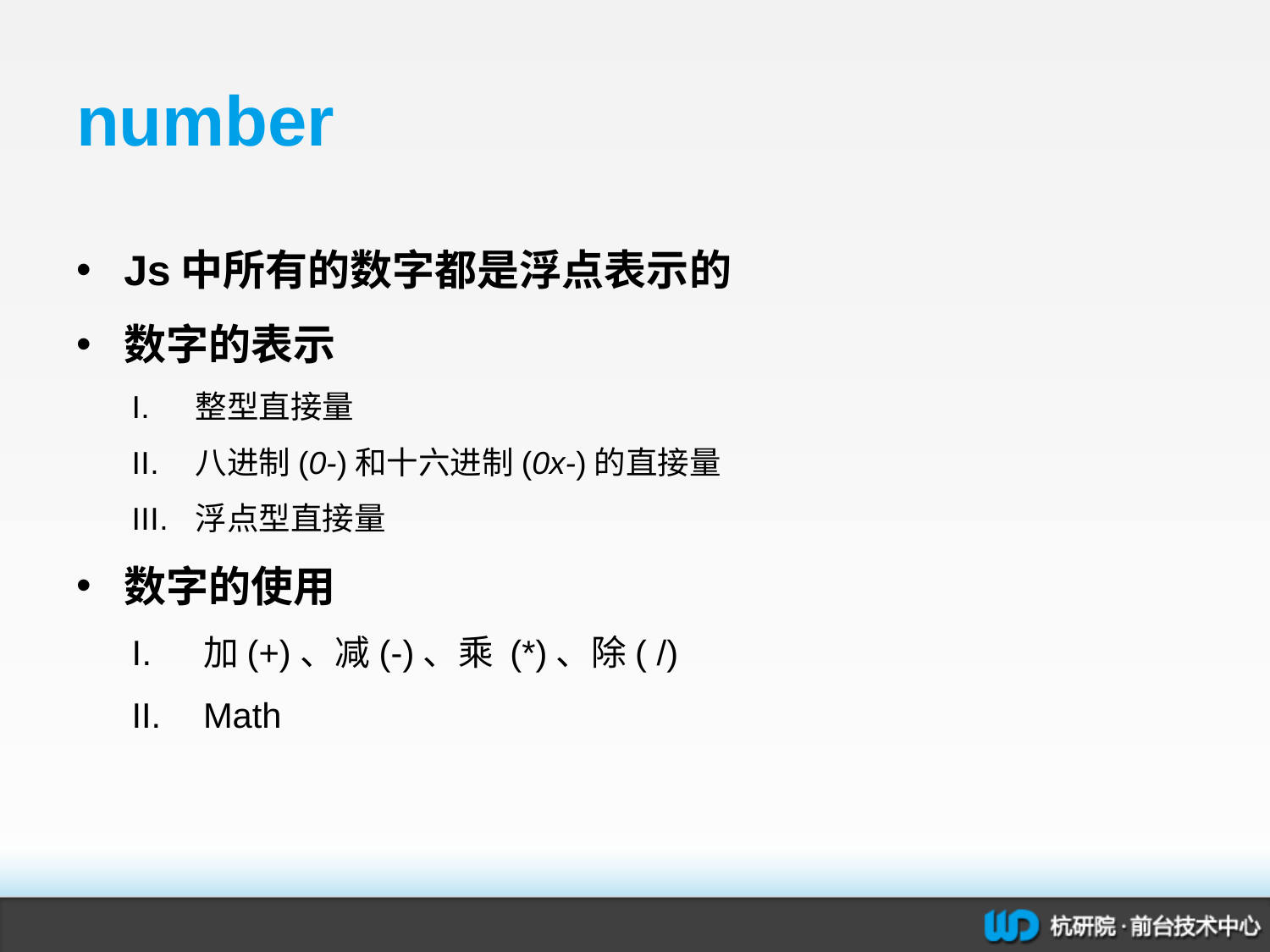

# number
Js中所有的数字都是浮点表示的
数字的表示
整型直接量
八进制(0-)和十六进制(0x-)的直接量
浮点型直接量
数字的使用
加(+)、减(-)、乘 (*)、除( /)
Math